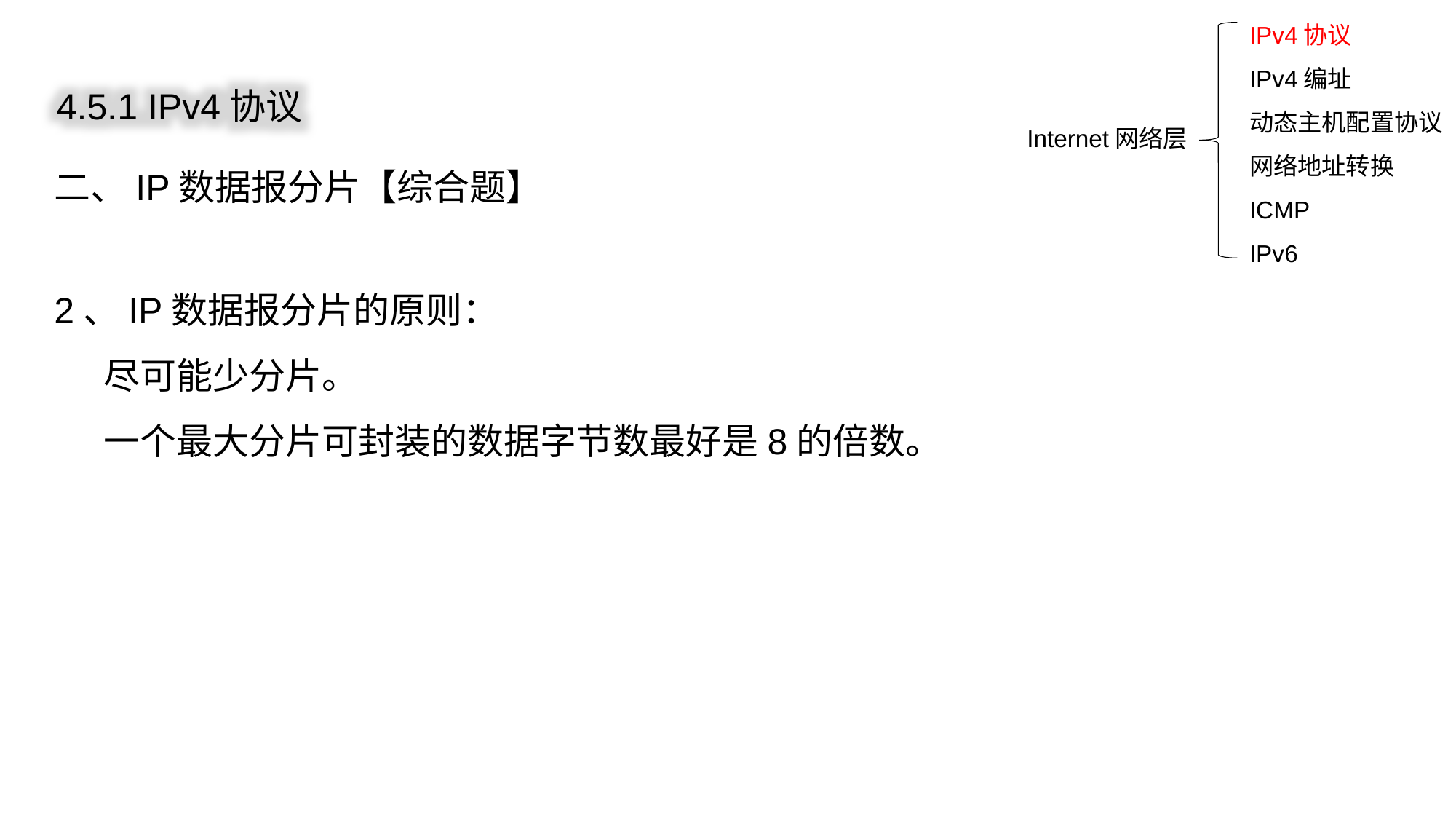

IPv4协议
IPv4编址
动态主机配置协议
网络地址转换
ICMP
IPv6

4.5.1 IPv4协议
Internet网络层
二、IP数据报分片【综合题】
2、IP数据报分片的原则：
     尽可能少分片。
     一个最大分片可封装的数据字节数最好是8的倍数。